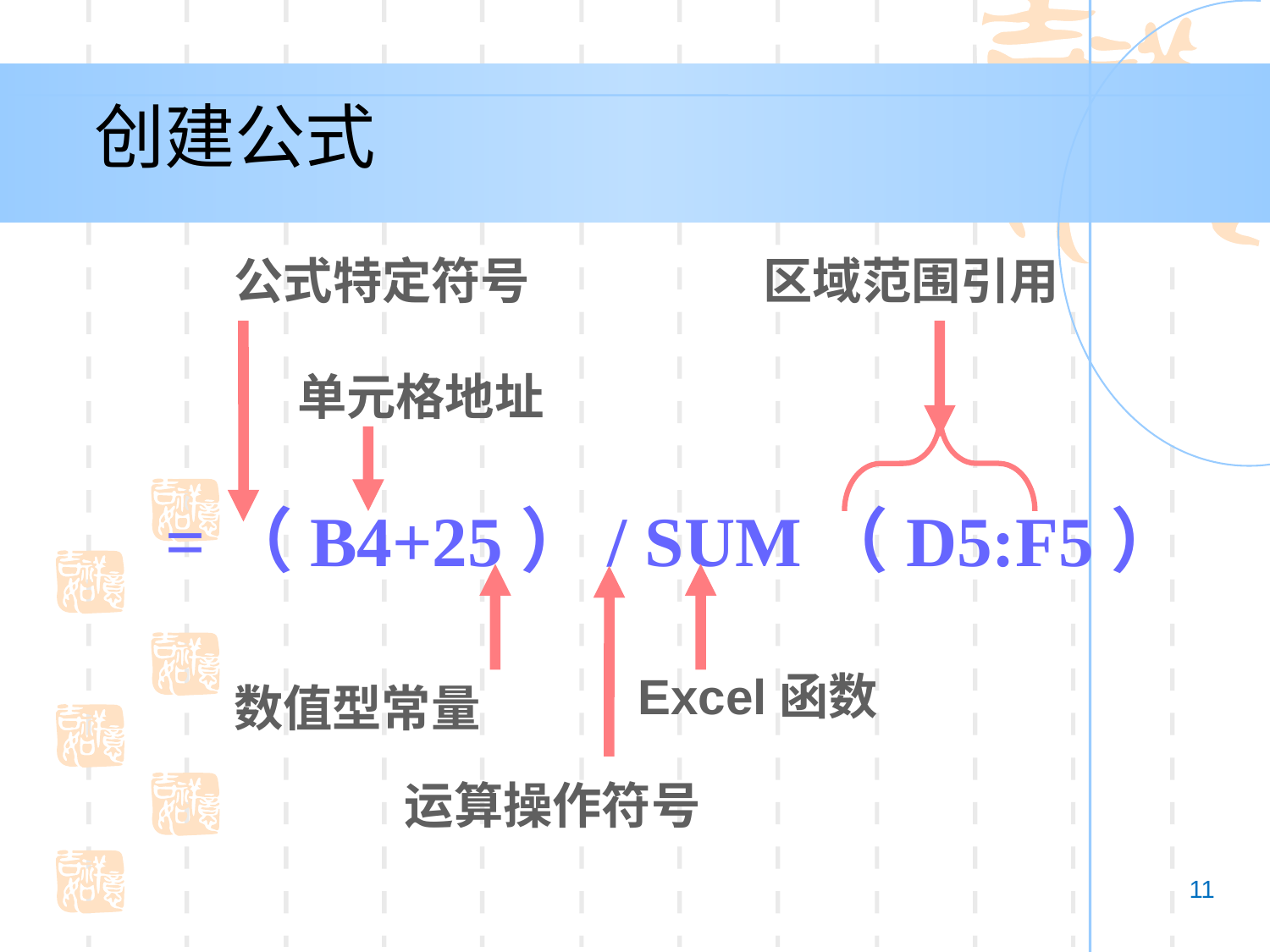

创建公式
公式特定符号

区域范围引用

单元格地址

=（B4+25）/ SUM（D5:F5）

数值型常量

Excel函数

运算操作符号
11